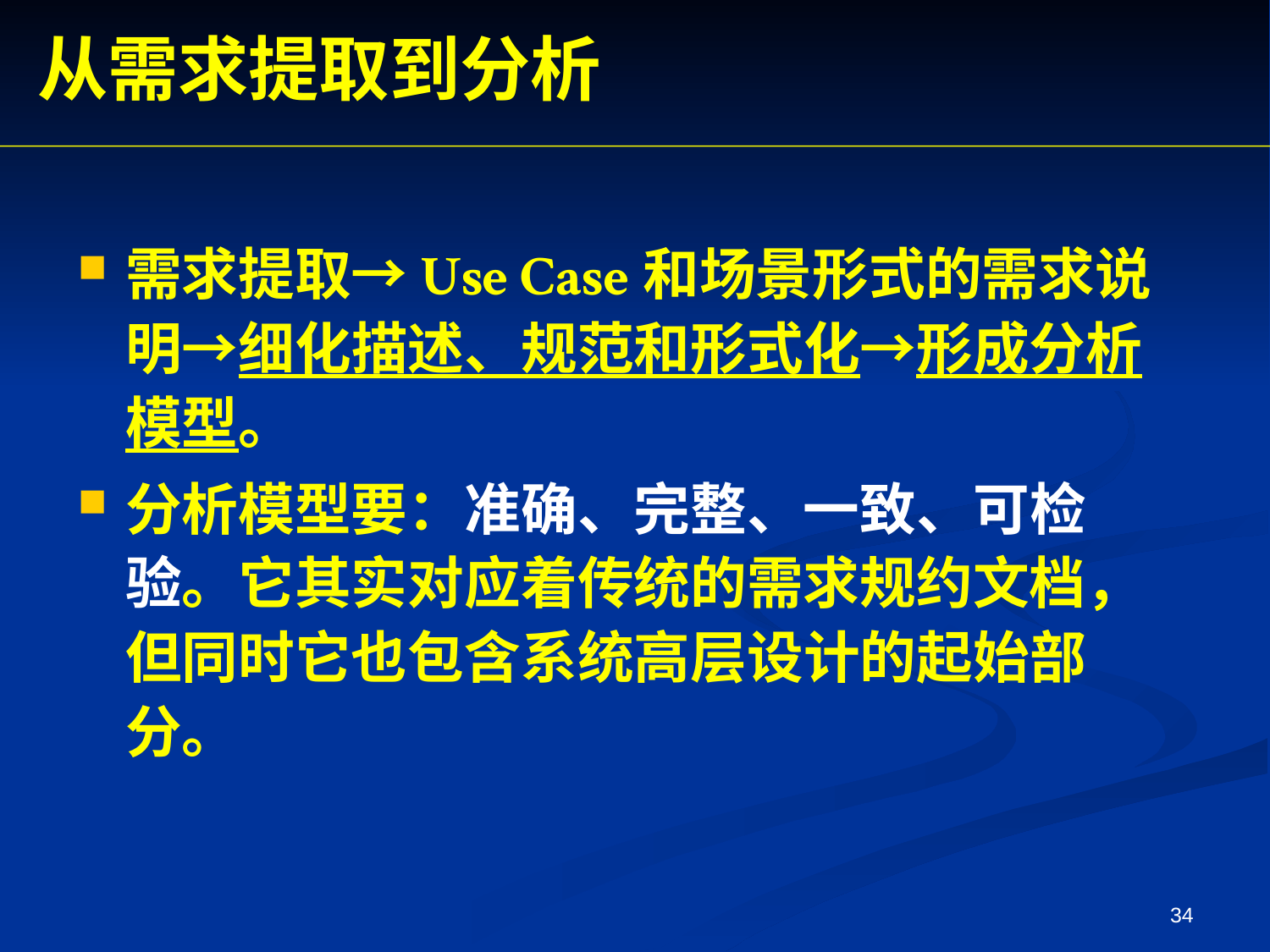

从需求提取到分析

需求提取→Use Case和场景形式的需求说明→细化描述、规范和形式化→形成分析模型。
分析模型要：准确、完整、一致、可检验。它其实对应着传统的需求规约文档，但同时它也包含系统高层设计的起始部分。
34